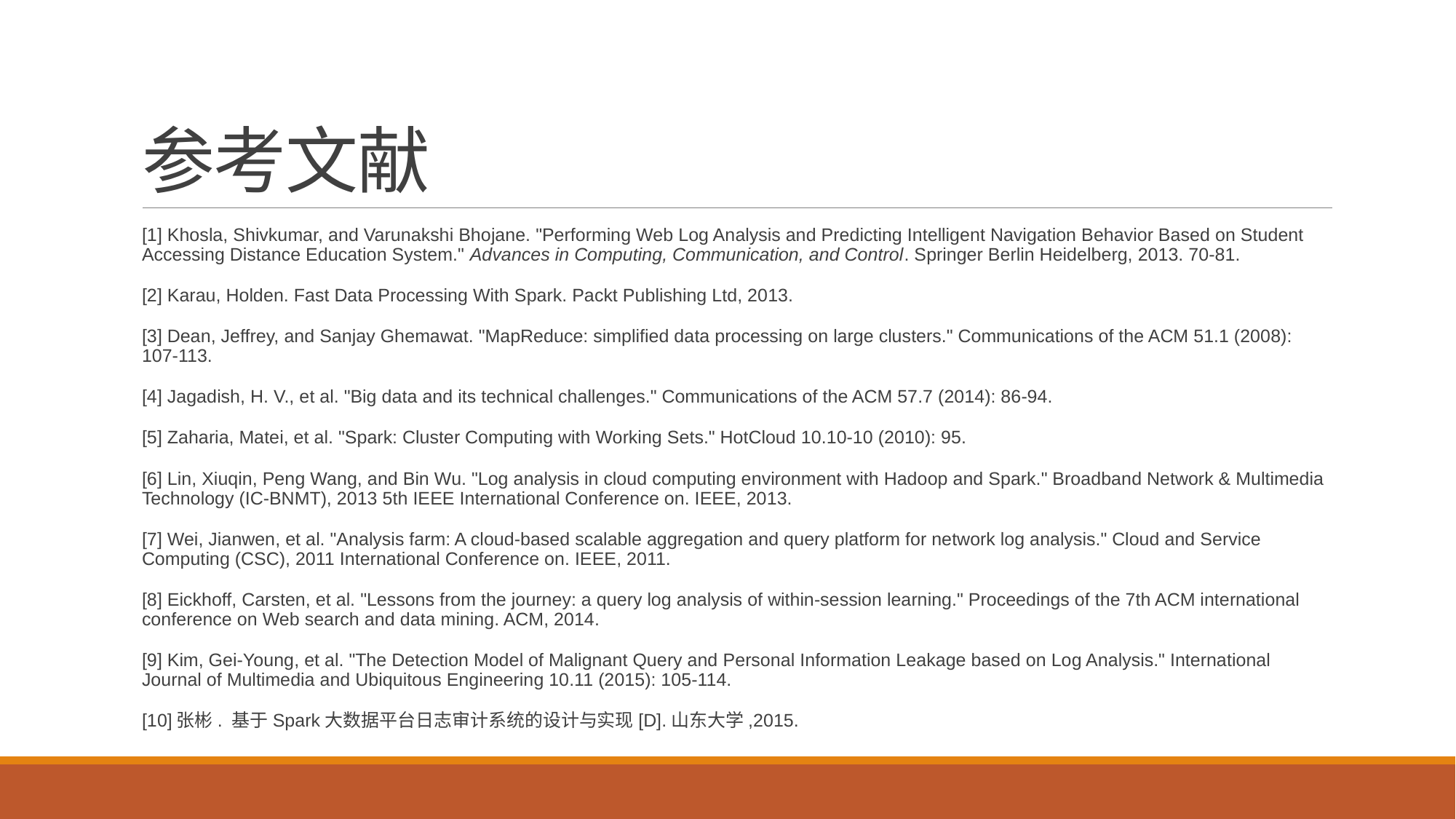

# 参考文献
[1] Khosla, Shivkumar, and Varunakshi Bhojane. "Performing Web Log Analysis and Predicting Intelligent Navigation Behavior Based on Student Accessing Distance Education System." Advances in Computing, Communication, and Control. Springer Berlin Heidelberg, 2013. 70-81.
[2] Karau, Holden. Fast Data Processing With Spark. Packt Publishing Ltd, 2013.
[3] Dean, Jeffrey, and Sanjay Ghemawat. "MapReduce: simplified data processing on large clusters." Communications of the ACM 51.1 (2008): 107-113.
[4] Jagadish, H. V., et al. "Big data and its technical challenges." Communications of the ACM 57.7 (2014): 86-94.
[5] Zaharia, Matei, et al. "Spark: Cluster Computing with Working Sets." HotCloud 10.10-10 (2010): 95.
[6] Lin, Xiuqin, Peng Wang, and Bin Wu. "Log analysis in cloud computing environment with Hadoop and Spark." Broadband Network & Multimedia Technology (IC-BNMT), 2013 5th IEEE International Conference on. IEEE, 2013.
[7] Wei, Jianwen, et al. "Analysis farm: A cloud-based scalable aggregation and query platform for network log analysis." Cloud and Service Computing (CSC), 2011 International Conference on. IEEE, 2011.
[8] Eickhoff, Carsten, et al. "Lessons from the journey: a query log analysis of within-session learning." Proceedings of the 7th ACM international conference on Web search and data mining. ACM, 2014.
[9] Kim, Gei-Young, et al. "The Detection Model of Malignant Query and Personal Information Leakage based on Log Analysis." International Journal of Multimedia and Ubiquitous Engineering 10.11 (2015): 105-114.
[10]张彬. 基于Spark大数据平台日志审计系统的设计与实现[D].山东大学,2015.